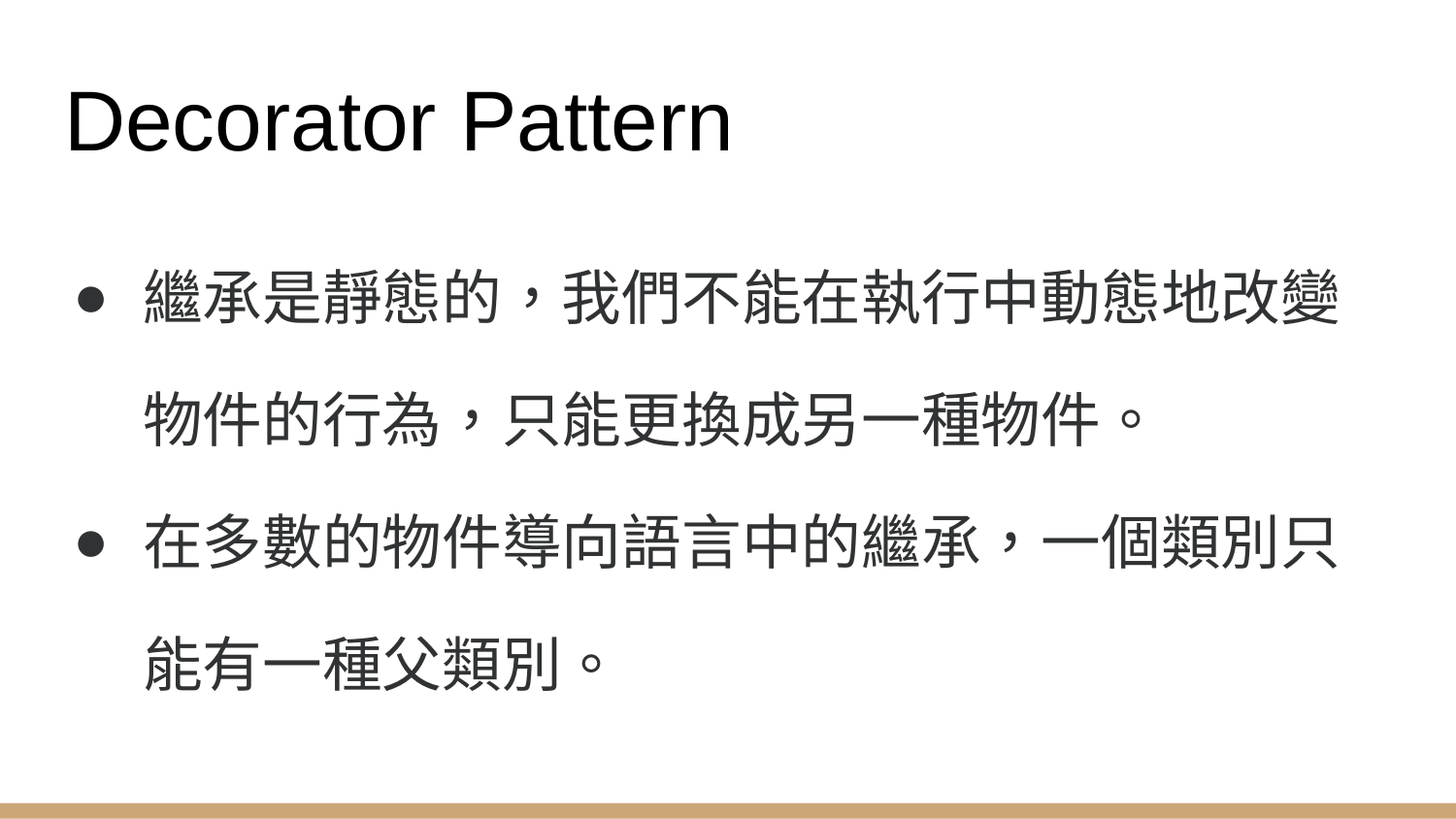

# Decorator Pattern
繼承是靜態的，我們不能在執行中動態地改變物件的行為，只能更換成另一種物件。
在多數的物件導向語言中的繼承，一個類別只能有一種父類別。